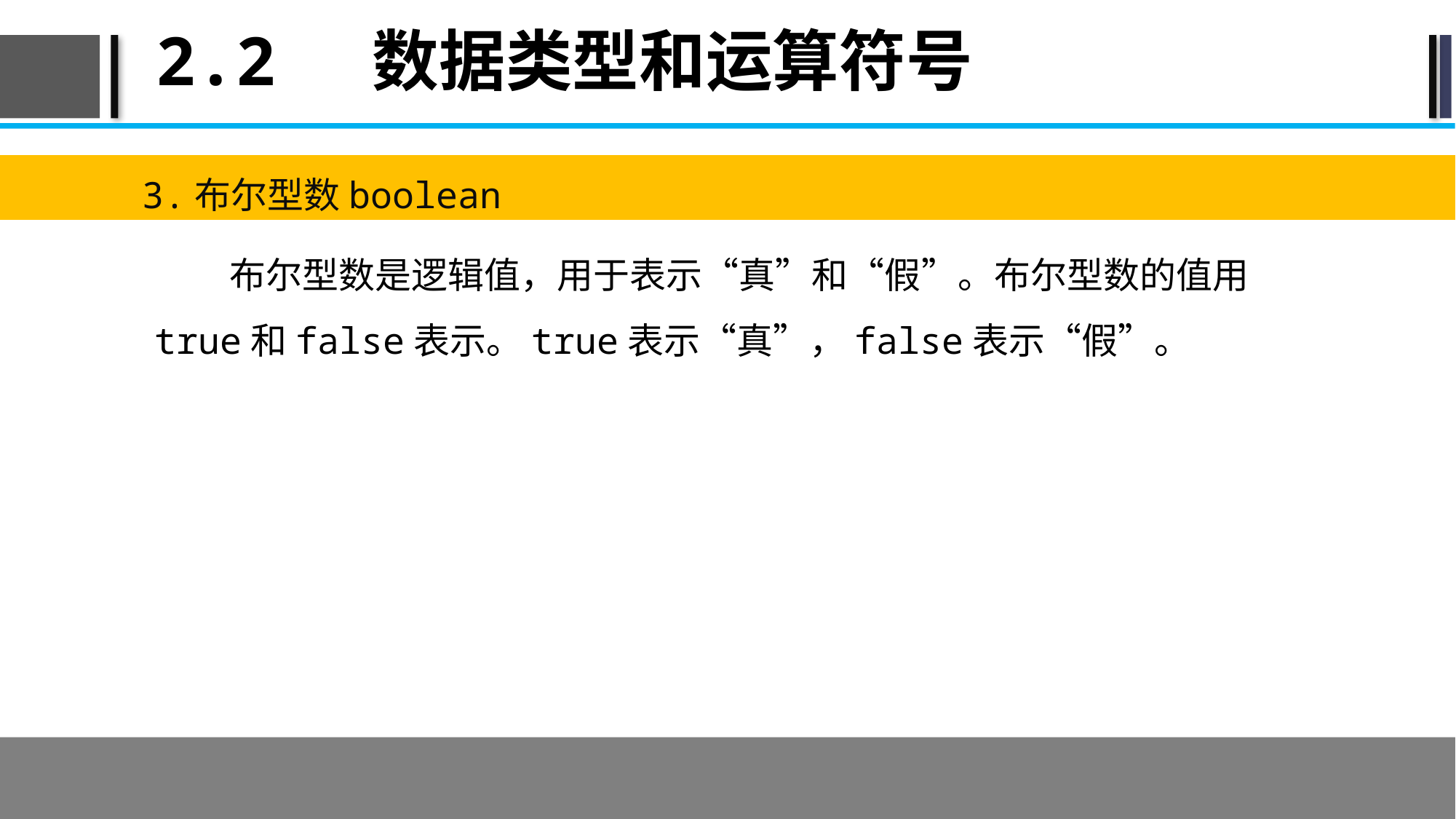

# 2.2  数据类型和运算符号

3.布尔型数boolean

布尔型数是逻辑值，用于表示“真”和“假”。布尔型数的值用true和false表示。true表示“真”，false表示“假”。